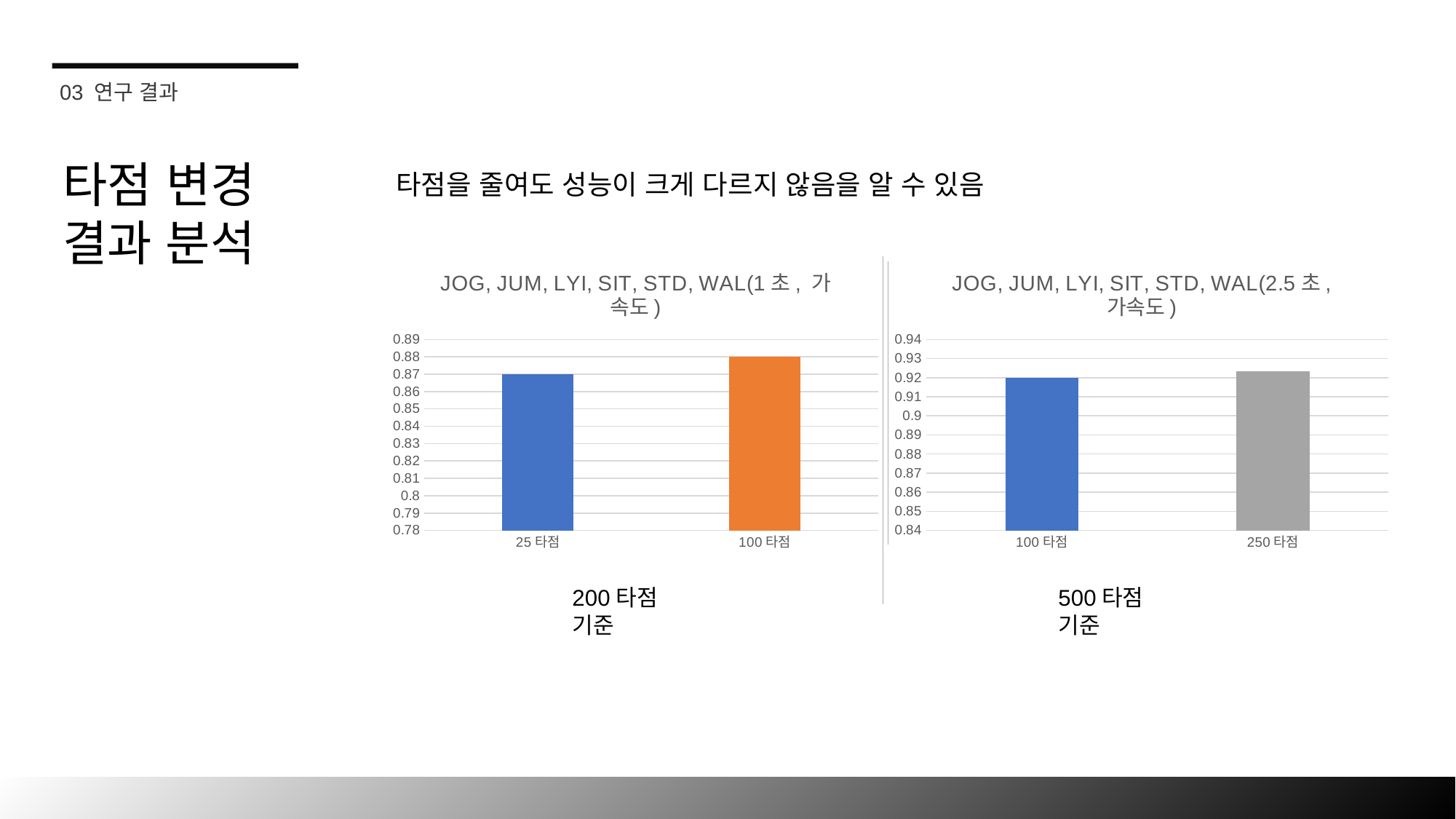

03 연구 결과
타점을 줄여도 성능이 크게 다르지 않음을 알 수 있음
타점 변경
결과 분석

### Chart: JOG, JUM, LYI, SIT, STD, WAL(1초, 가속도)

| Category | 1초 |
|---|---|
| 25타점 | 0.87 |
| 100타점 | 0.88 |

### Chart: JOG, JUM, LYI, SIT, STD, WAL(2.5초, 가속도)

| Category |  |
|---|---|
| 100타점 | 0.92 |
| 250타점 | 0.923028916163928 |
500타점 기준
200타점 기준
31